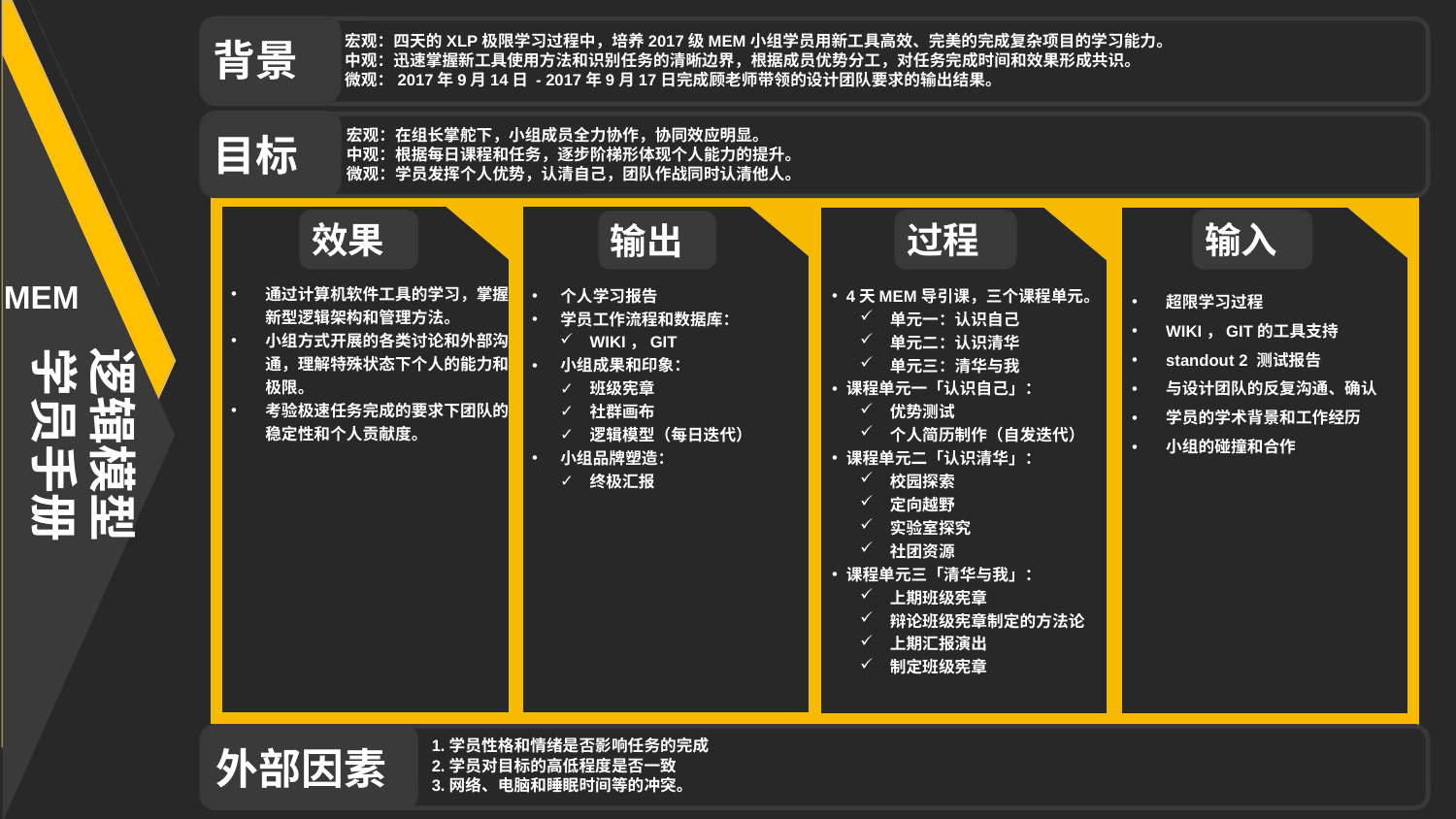

背景

目标

外部因素
宏观：四天的XLP极限学习过程中，培养2017级MEM小组学员用新工具高效、完美的完成复杂项目的学习能力。
中观：迅速掌握新工具使用方法和识别任务的清晰边界，根据成员优势分工，对任务完成时间和效果形成共识。
微观：2017年9月14日 - 2017年9月17日完成顾老师带领的设计团队要求的输出结果。
宏观：在组长掌舵下，小组成员全力协作，协同效应明显。
中观：根据每日课程和任务，逐步阶梯形体现个人能力的提升。
微观：学员发挥个人优势，认清自己，团队作战同时认清他人。
效果

过程

输入

输出

MEM
通过计算机软件工具的学习，掌握新型逻辑架构和管理方法。
小组方式开展的各类讨论和外部沟通，理解特殊状态下个人的能力和极限。
考验极速任务完成的要求下团队的稳定性和个人贡献度。
超限学习过程
WIKI，GIT的工具支持
standout 2 测试报告
与设计团队的反复沟通、确认
学员的学术背景和工作经历
小组的碰撞和合作

个人学习报告
学员工作流程和数据库：
WIKI，GIT
小组成果和印象：
班级宪章
社群画布
逻辑模型（每日迭代）
小组品牌塑造：
终极汇报
4天MEM导引课，三个课程单元。
单元一：认识自己
单元二：认识清华
单元三：清华与我
课程单元一「认识自己」：
优势测试
个人简历制作（自发迭代）
课程单元二「认识清华」：
校园探索
定向越野
实验室探究
社团资源
课程单元三「清华与我」：
上期班级宪章
辩论班级宪章制定的方法论
上期汇报演出
制定班级宪章
逻辑模型
学员手册
 1.学员性格和情绪是否影响任务的完成
 2.学员对目标的高低程度是否一致
 3.网络、电脑和睡眠时间等的冲突。